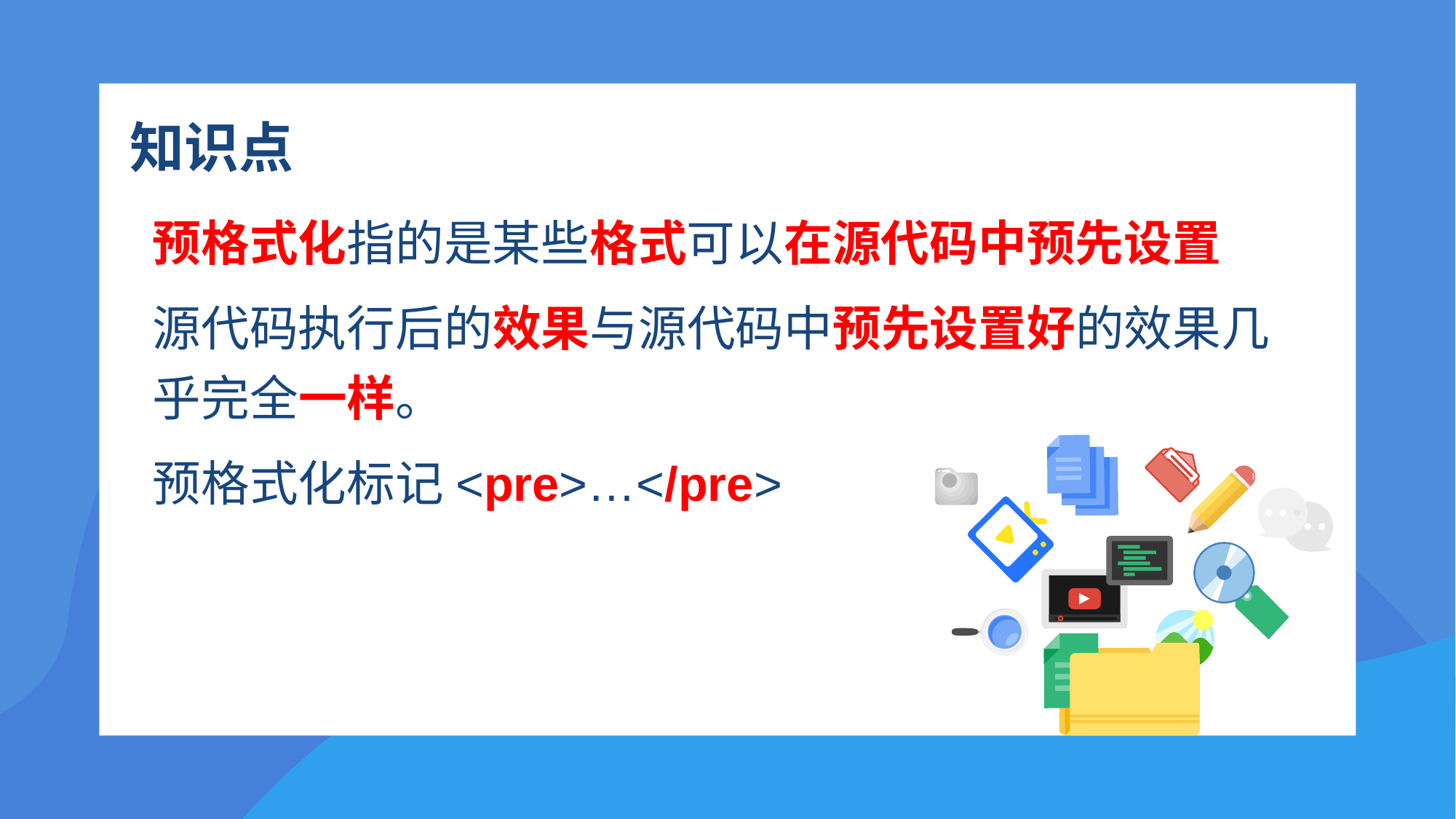

# 知识点
预格式化指的是某些格式可以在源代码中预先设置
源代码执行后的效果与源代码中预先设置好的效果几乎完全一样。
预格式化标记<pre>…</pre>